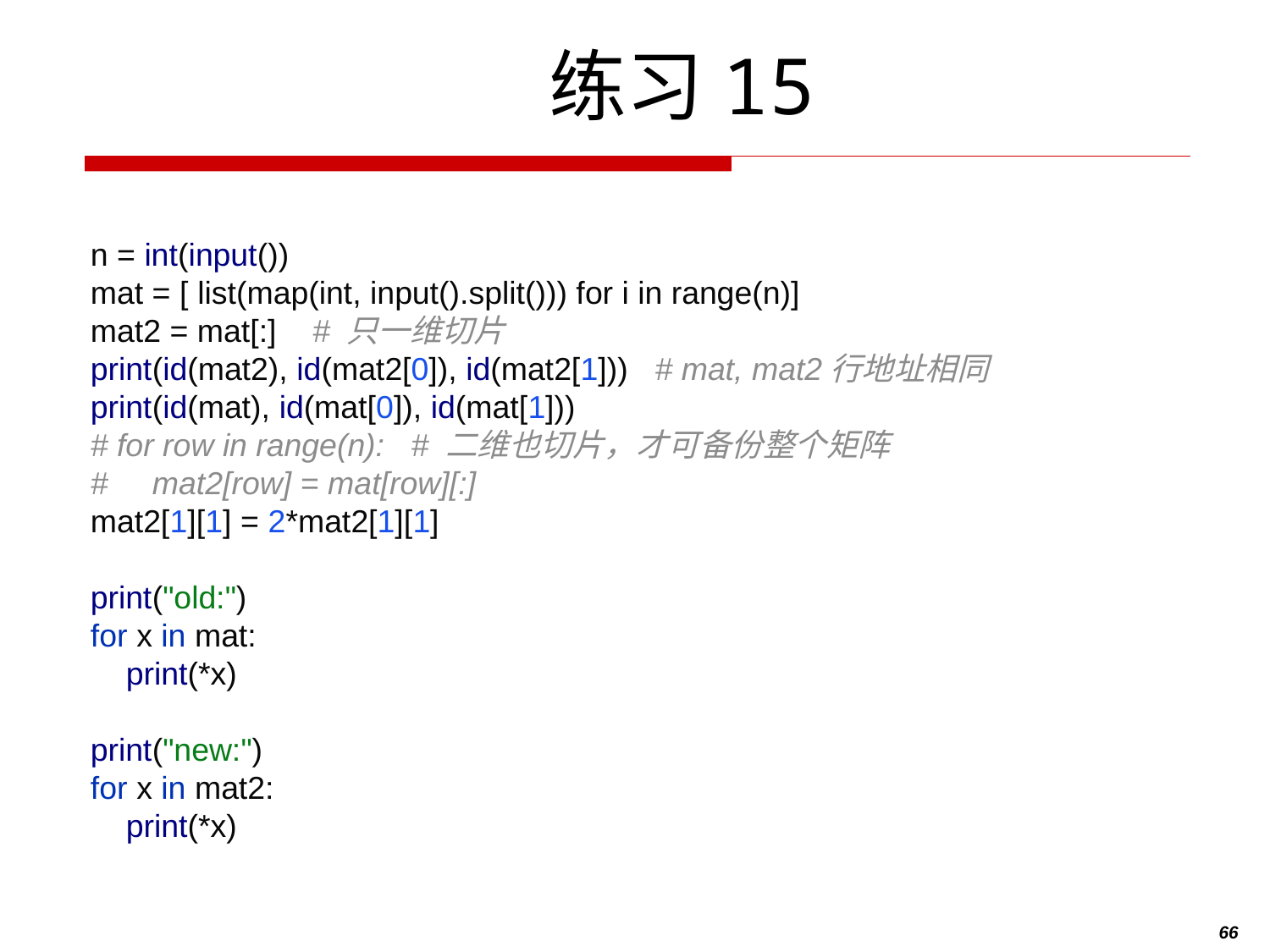

# 练习15
n = int(input())
mat = [ list(map(int, input().split())) for i in range(n)]
mat2 = mat[:]    # 只一维切片
print(id(mat2), id(mat2[0]), id(mat2[1]))   # mat, mat2行地址相同
print(id(mat), id(mat[0]), id(mat[1]))
# for row in range(n):   # 二维也切片，才可备份整个矩阵
#     mat2[row] = mat[row][:]
mat2[1][1] = 2*mat2[1][1]
print("old:")
for x in mat:
    print(*x)
print("new:")
for x in mat2:
    print(*x)
66